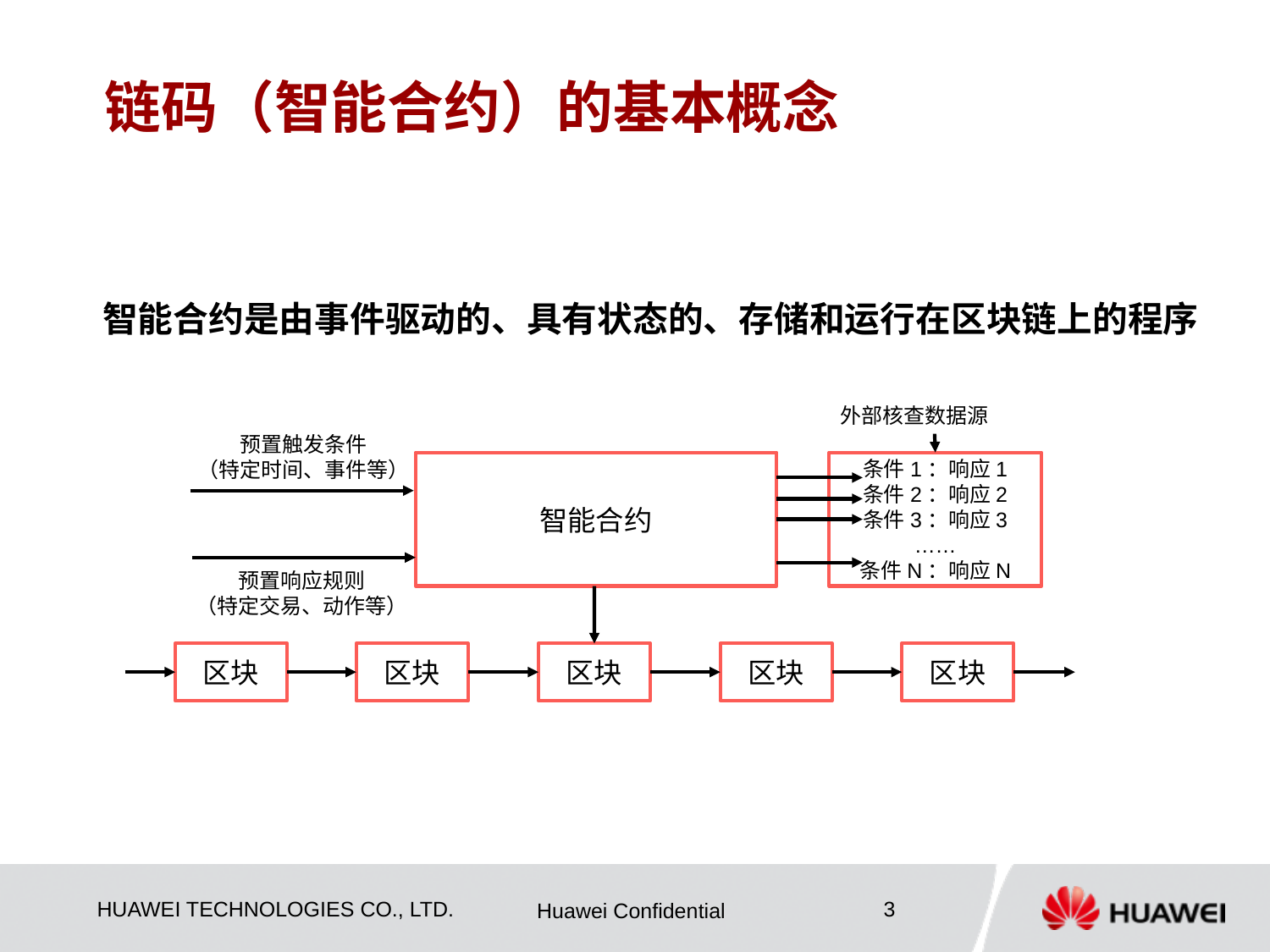

# 链码（智能合约）的基本概念
智能合约是由事件驱动的、具有状态的、存储和运行在区块链上的程序
外部核查数据源
预置触发条件
（特定时间、事件等）

智能合约

条件1：响应1
条件2：响应2
条件3：响应3
……
条件N：响应N
预置响应规则
（特定交易、动作等）
区块
区块
区块
区块
区块